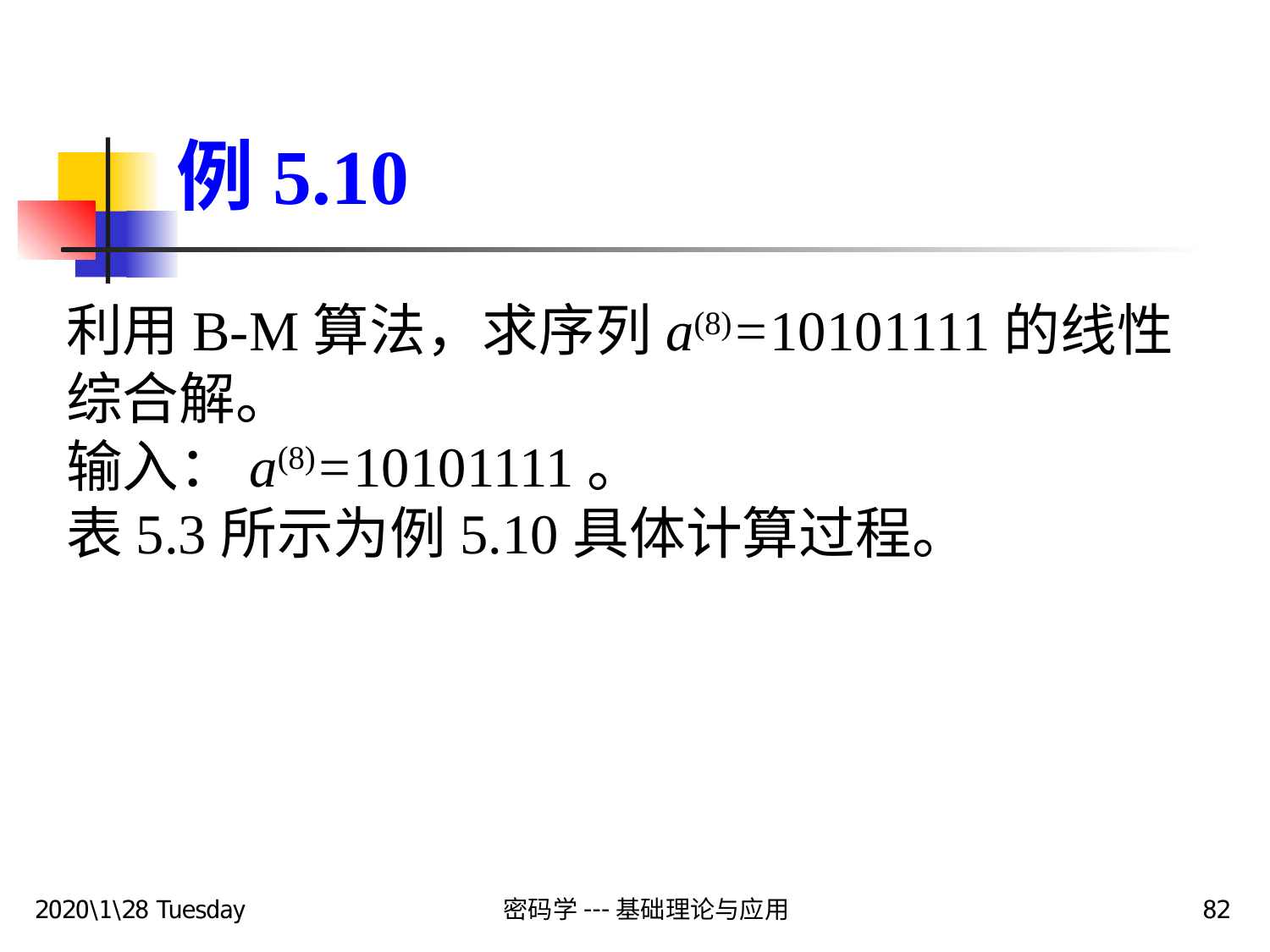

例5.10
利用B-M算法，求序列a(8)=10101111的线性综合解。
输入：a(8)=10101111。
表5.3所示为例5.10具体计算过程。
2020\1\28 Tuesday
密码学---基础理论与应用
82